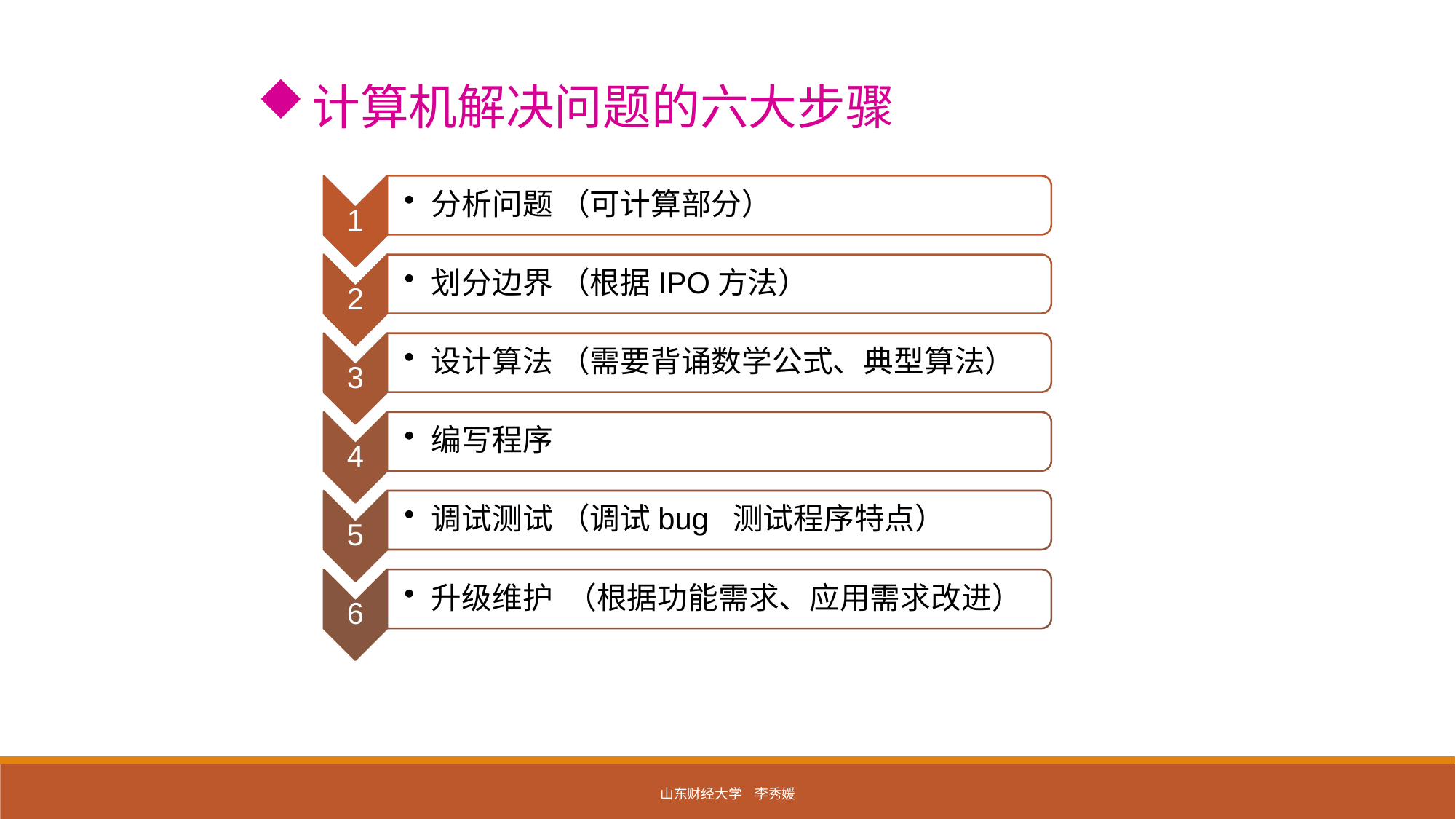

计算机解决问题的六大步骤
1
分析问题 （可计算部分）
2
划分边界 （根据IPO方法）
3
设计算法 （需要背诵数学公式、典型算法）
4
编写程序
5
调试测试 （调试bug  测试程序特点）
6
升级维护  （根据功能需求、应用需求改进）
山东财经大学   李秀媛